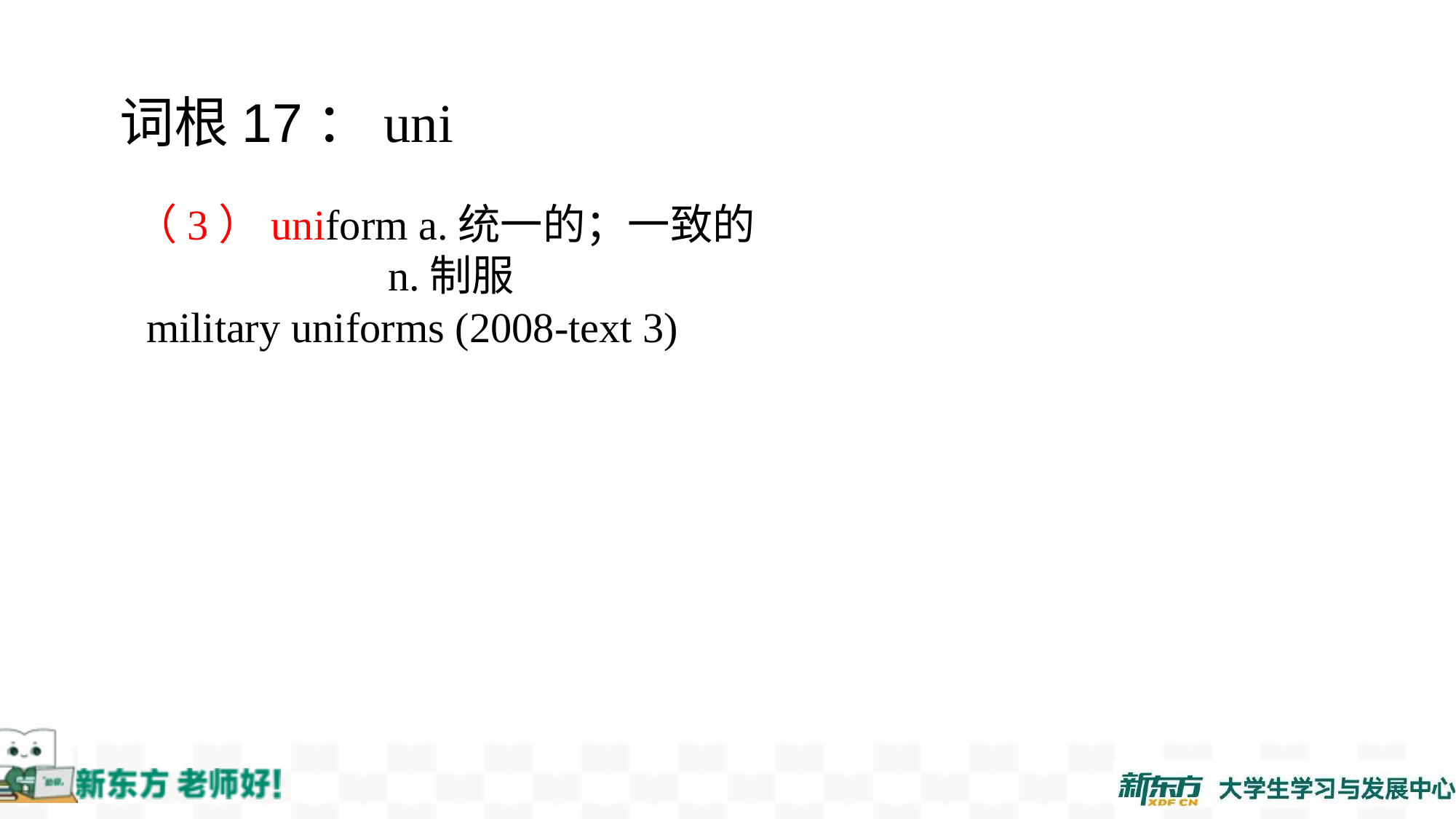

词根17：uni
（3）uniform a.统一的；一致的
                        n.制服
 military uniforms (2008-text 3)